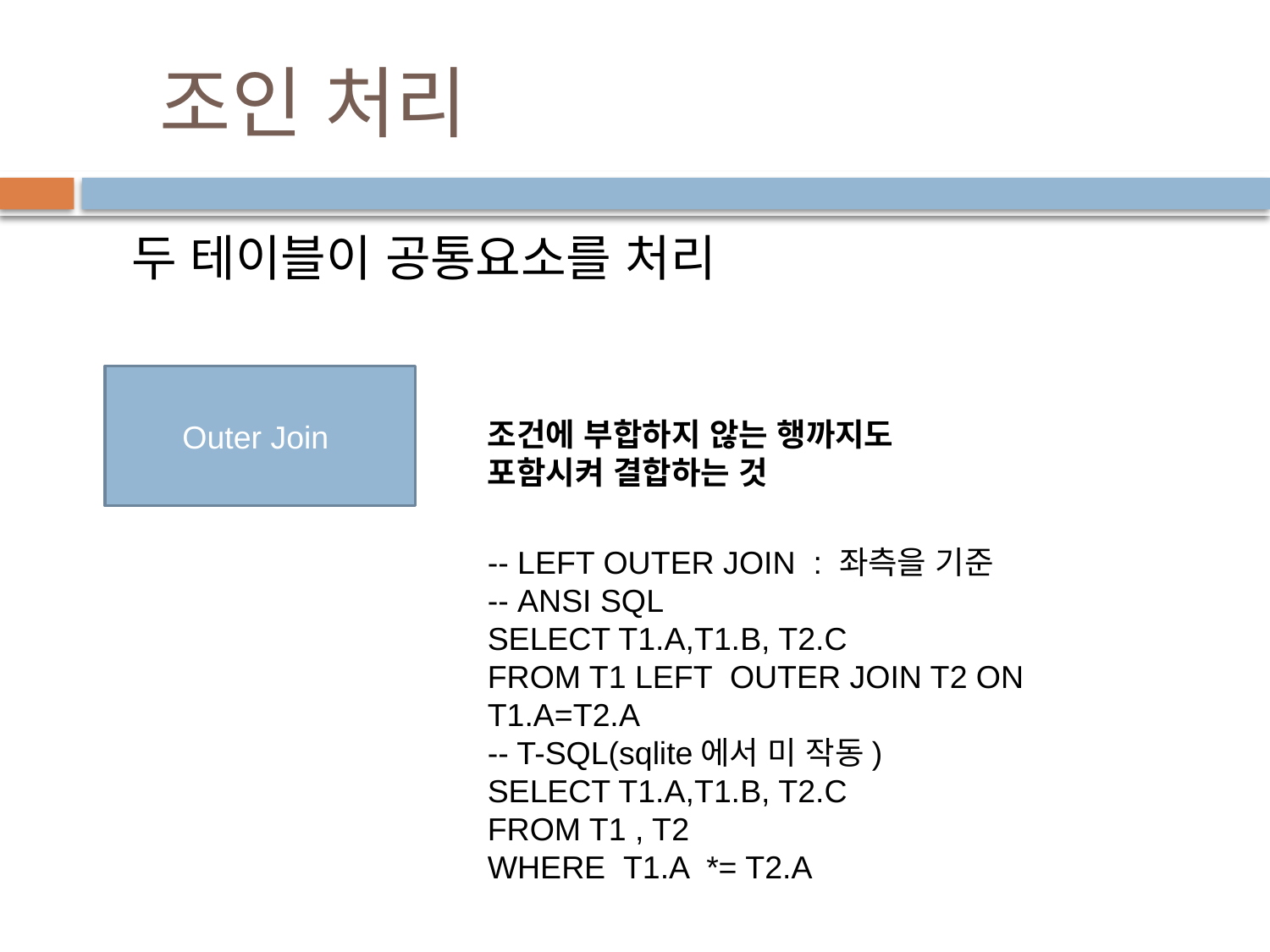

# 조인 처리
  두 테이블이 공통요소를 처리
Outer Join
조건에 부합하지 않는 행까지도 포함시켜 결합하는 것
-- LEFT OUTER JOIN  : 좌측을 기준
-- ANSI SQL
SELECT T1.A,T1.B, T2.C
FROM T1 LEFT  OUTER JOIN T2 ON T1.A=T2.A
-- T-SQL(sqlite에서 미 작동)
SELECT T1.A,T1.B, T2.C
FROM T1 , T2
WHERE  T1.A  *= T2.A